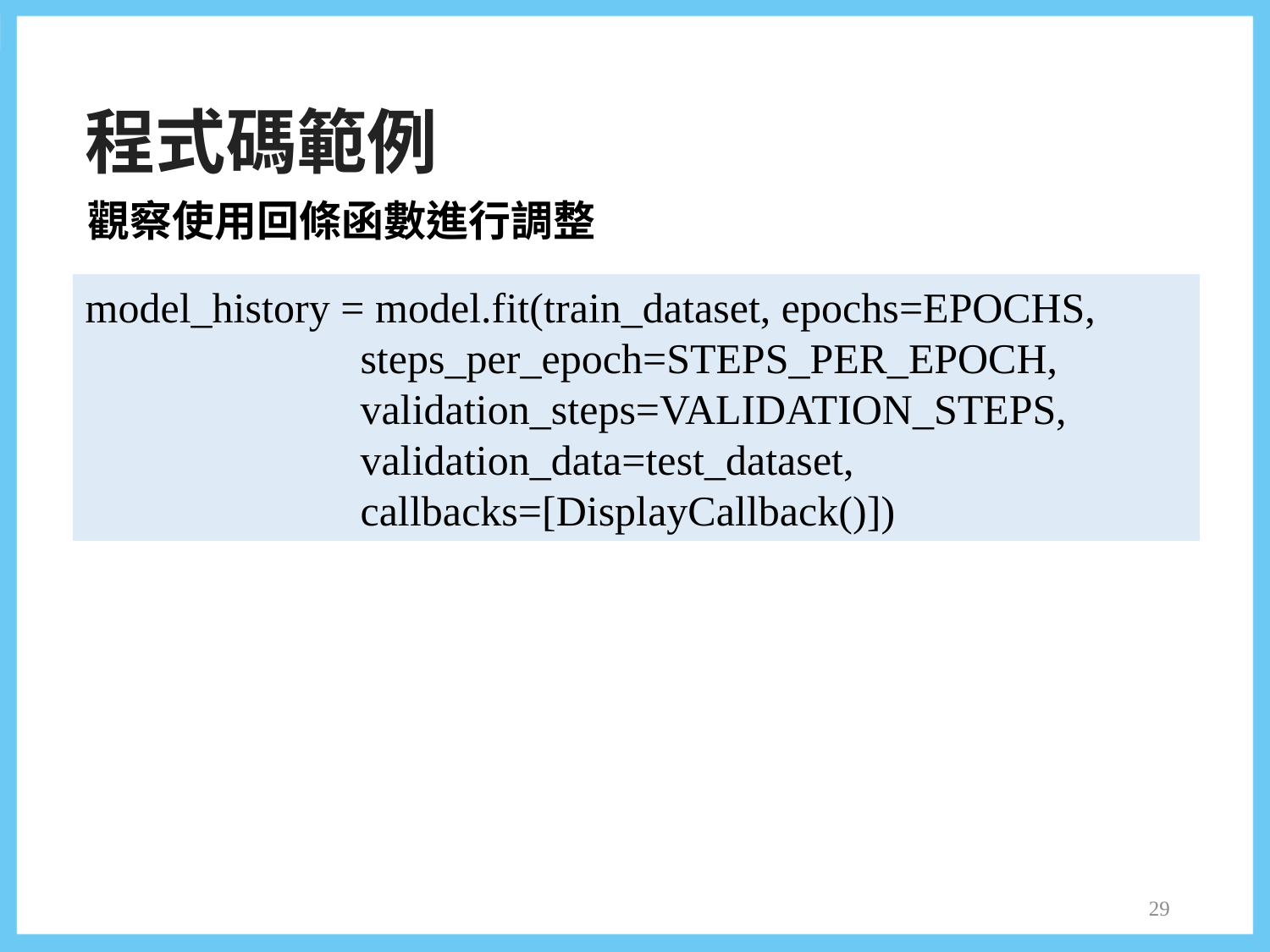

程式碼範例
觀察使用回條函數進行調整
model_history = model.fit(train_dataset, epochs=EPOCHS,
                          steps_per_epoch=STEPS_PER_EPOCH,
                          validation_steps=VALIDATION_STEPS,
                          validation_data=test_dataset,
                          callbacks=[DisplayCallback()])
29